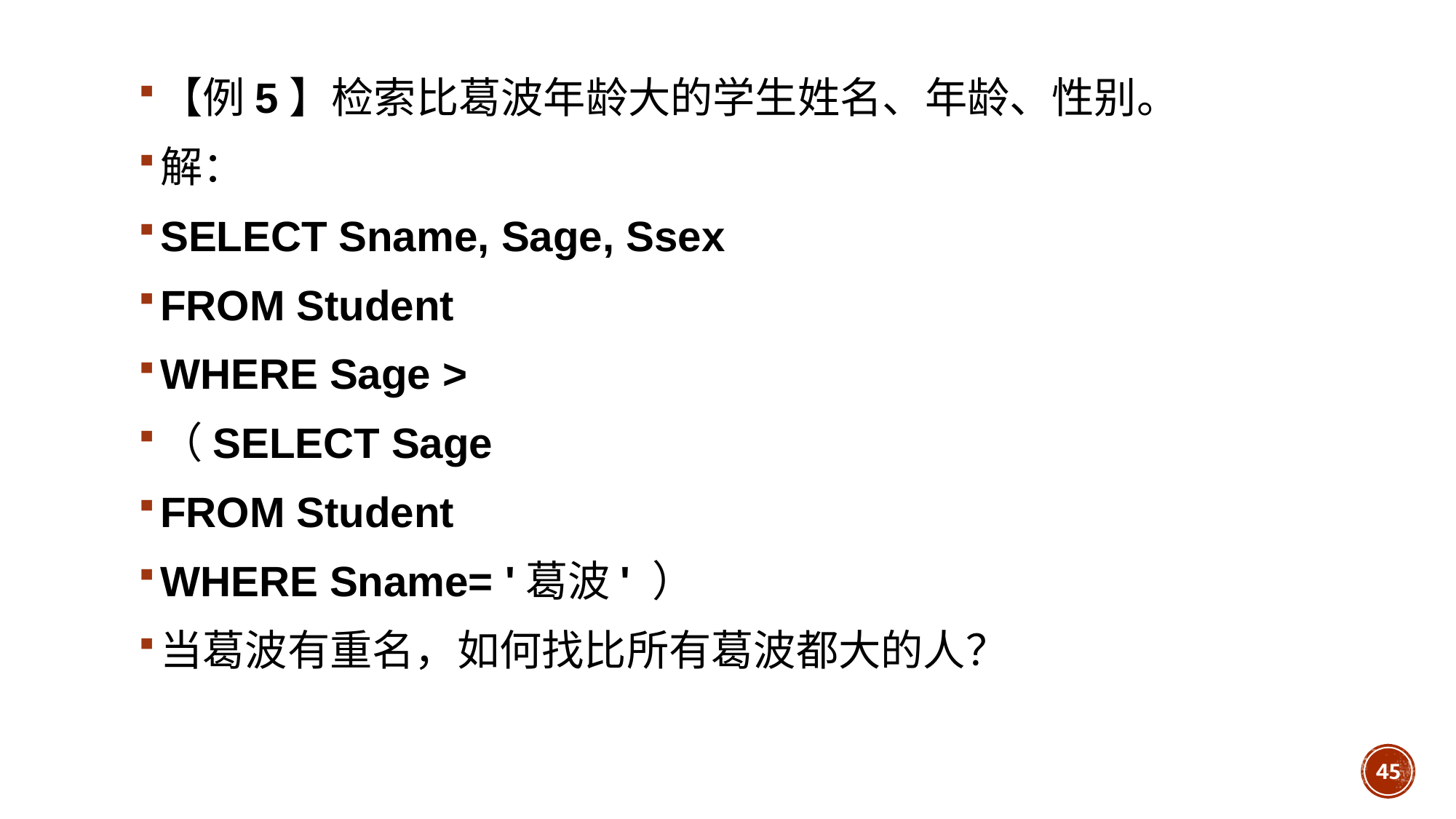

【例5】检索比葛波年龄大的学生姓名、年龄、性别。
解：
SELECT Sname, Sage, Ssex
FROM Student
WHERE Sage >
（SELECT Sage
FROM Student
WHERE Sname= '葛波' ）
当葛波有重名，如何找比所有葛波都大的人？

45